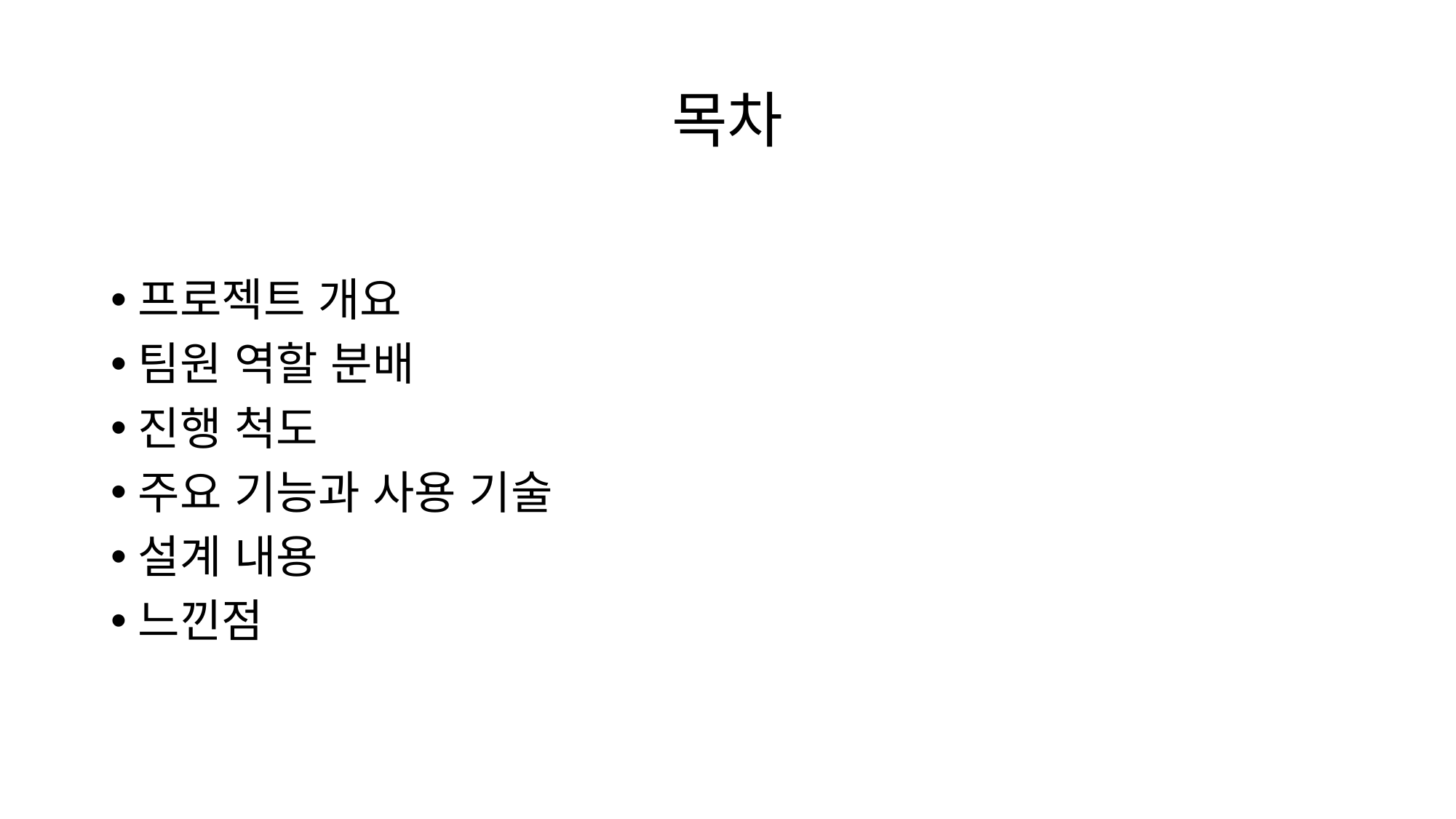

# 목차
프로젝트 개요
팀원 역할 분배
진행 척도
주요 기능과 사용 기술
설계 내용
느낀점